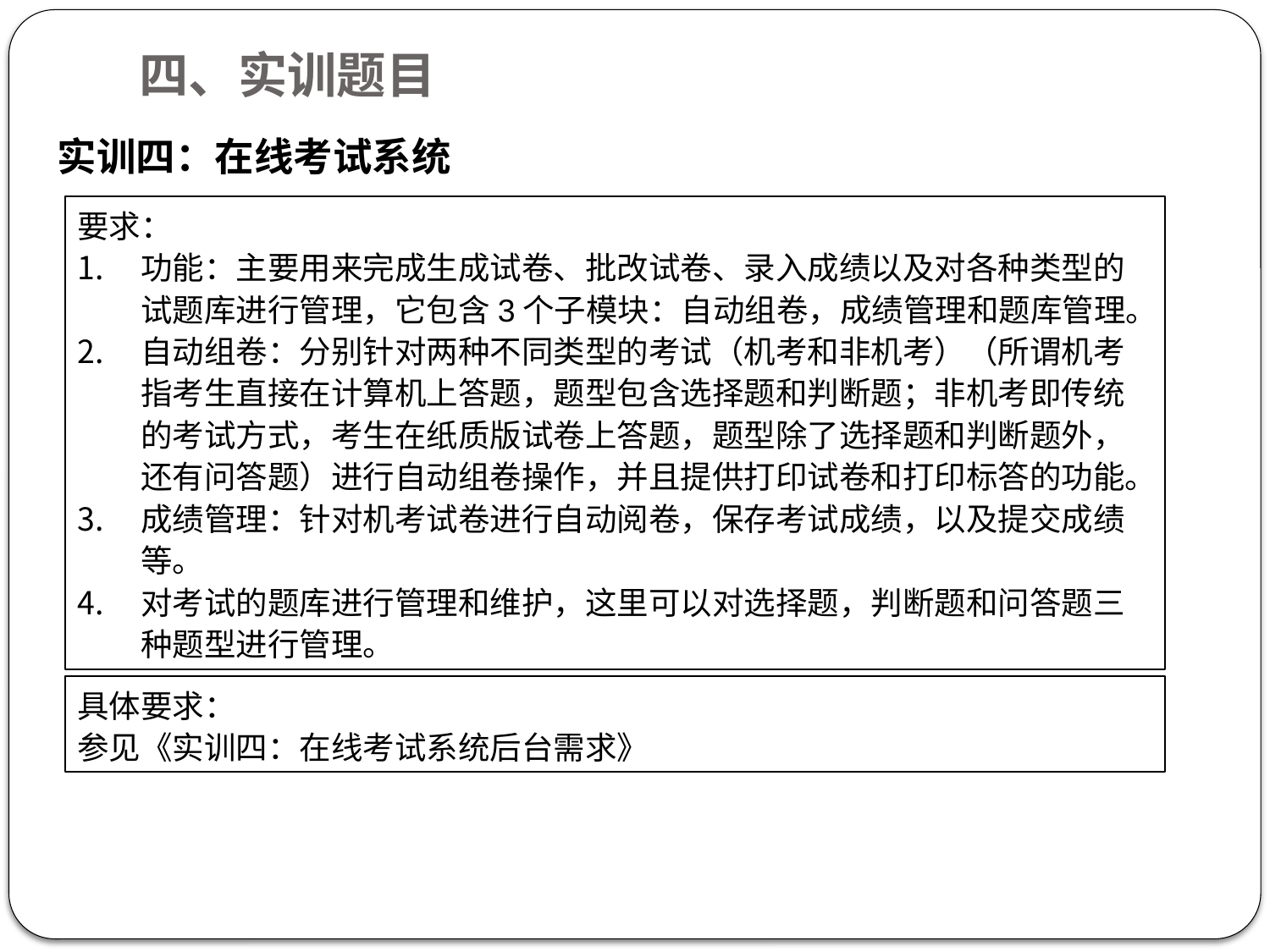

# 四、实训题目
实训四：在线考试系统
要求：
功能：主要用来完成生成试卷、批改试卷、录入成绩以及对各种类型的试题库进行管理，它包含3个子模块：自动组卷，成绩管理和题库管理。
自动组卷：分别针对两种不同类型的考试（机考和非机考）（所谓机考指考生直接在计算机上答题，题型包含选择题和判断题；非机考即传统的考试方式，考生在纸质版试卷上答题，题型除了选择题和判断题外，还有问答题）进行自动组卷操作，并且提供打印试卷和打印标答的功能。
成绩管理：针对机考试卷进行自动阅卷，保存考试成绩，以及提交成绩等。
对考试的题库进行管理和维护，这里可以对选择题，判断题和问答题三种题型进行管理。
具体要求：
参见《实训四：在线考试系统后台需求》